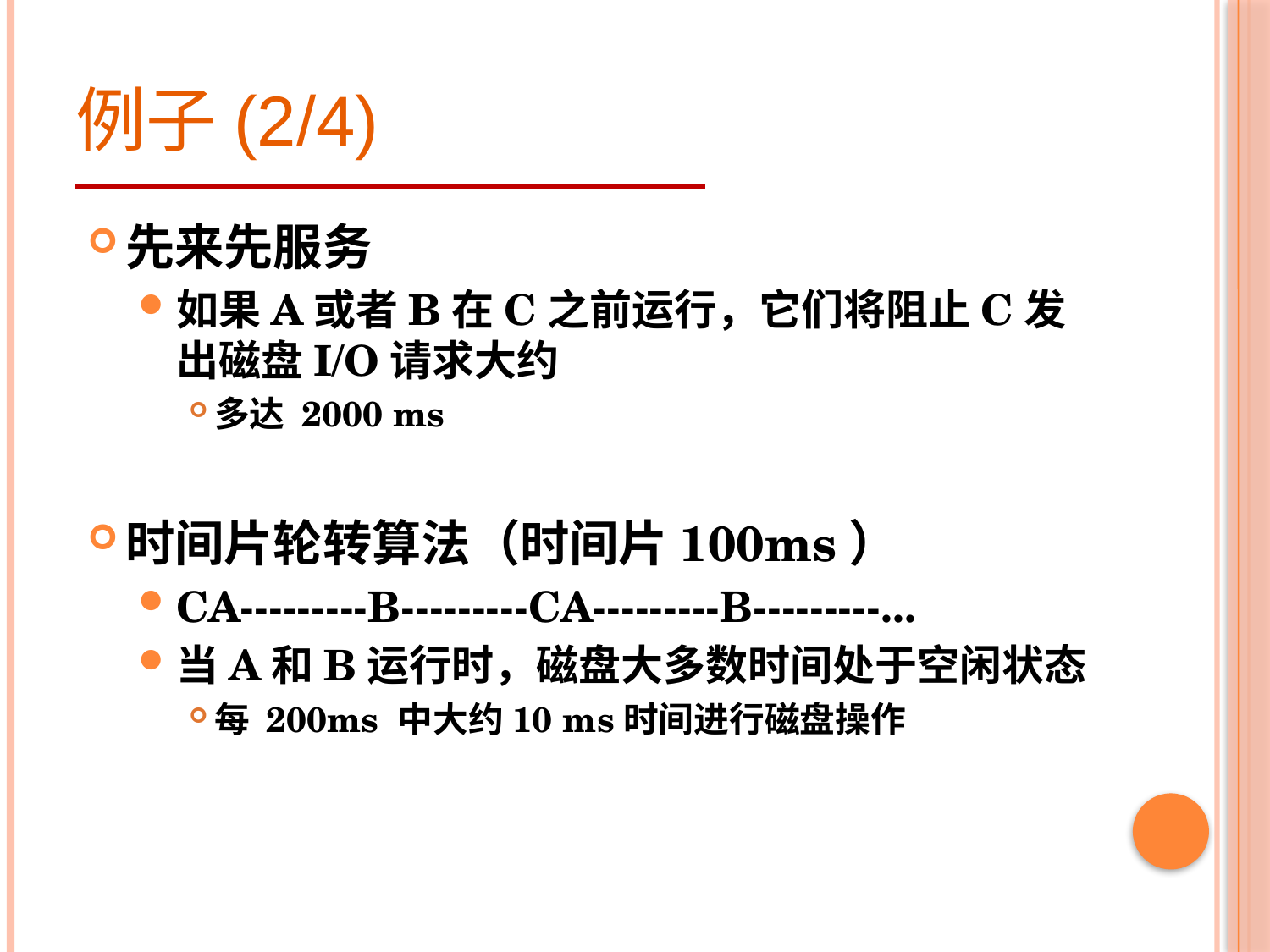

# 例子(2/4)
先来先服务
如果A或者B在C之前运行，它们将阻止C发出磁盘I/O请求大约
多达 2000 ms

时间片轮转算法（时间片100ms）
CA---------B---------CA---------B---------...
当A和B运行时，磁盘大多数时间处于空闲状态
每 200ms 中大约10 ms时间进行磁盘操作